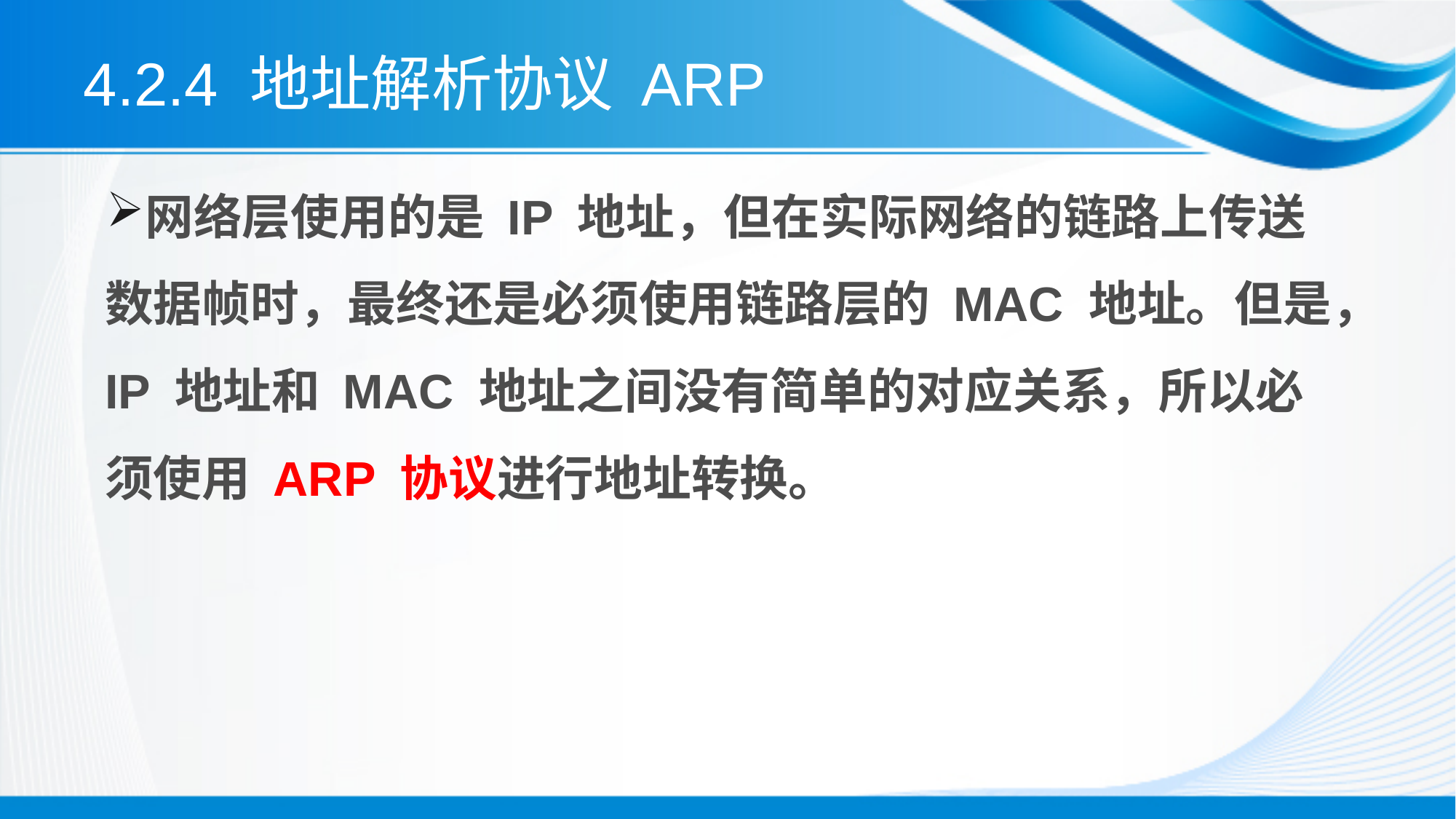

# 4.2.4 地址解析协议 ARP
网络层使用的是 IP 地址，但在实际网络的链路上传送数据帧时，最终还是必须使用链路层的 MAC 地址。但是，IP 地址和 MAC 地址之间没有简单的对应关系，所以必须使用 ARP 协议进行地址转换。